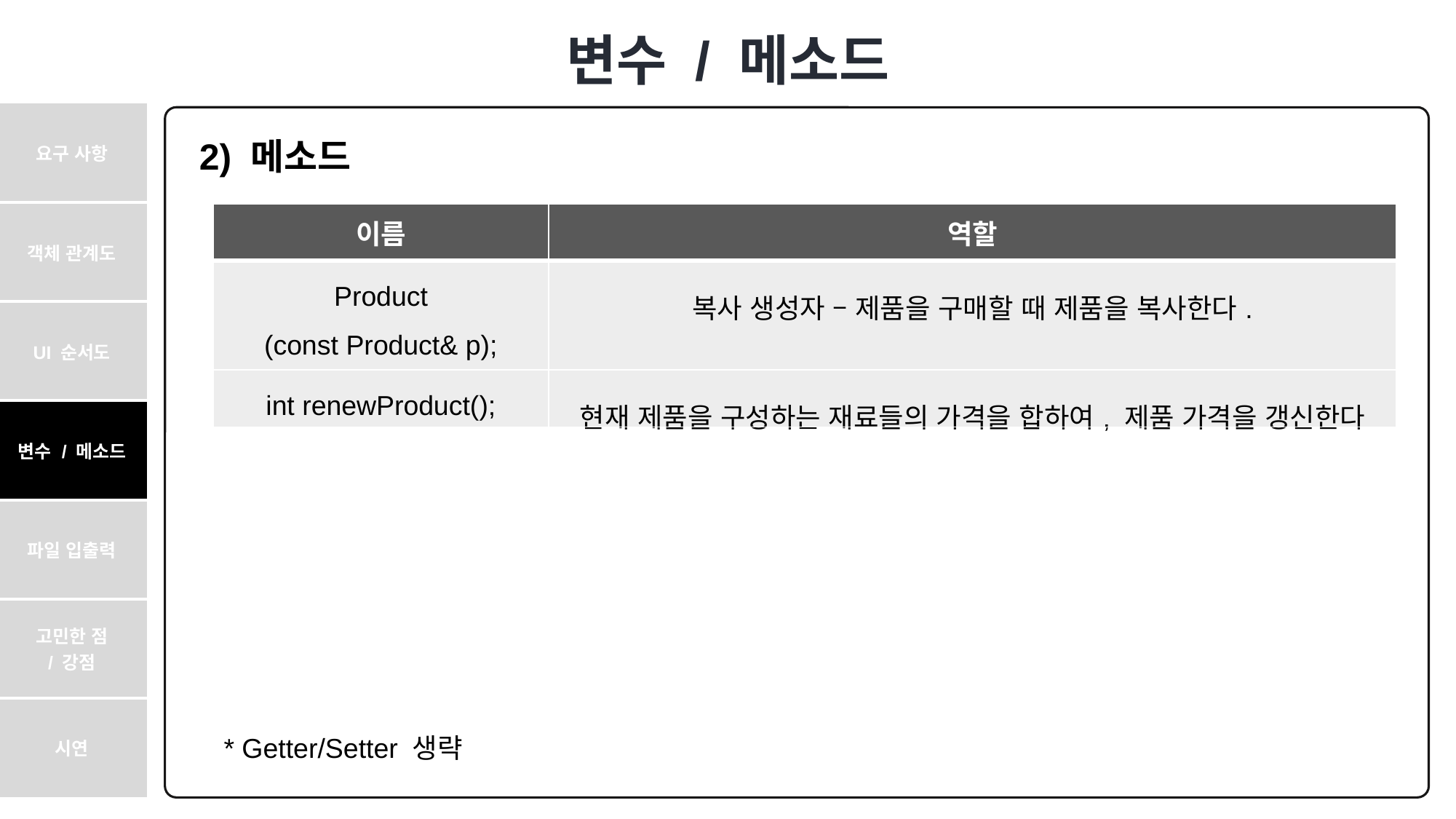

변수 / 메소드
| 요구 사항 |
| --- |
| 객체 관계도 |
| UI 순서도 |
| 변수 / 메소드 |
| 파일 입출력 |
| 고민한 점 / 강점 |
| 시연 |
  2) 메소드
| 이름 | 역할 |
| --- | --- |
| Product (const Product& p); | 복사 생성자 – 제품을 구매할 때 제품을 복사한다. |
| int renewProduct(); | 현재 제품을 구성하는 재료들의 가격을 합하여, 제품 가격을 갱신한다 |
* Getter/Setter 생략